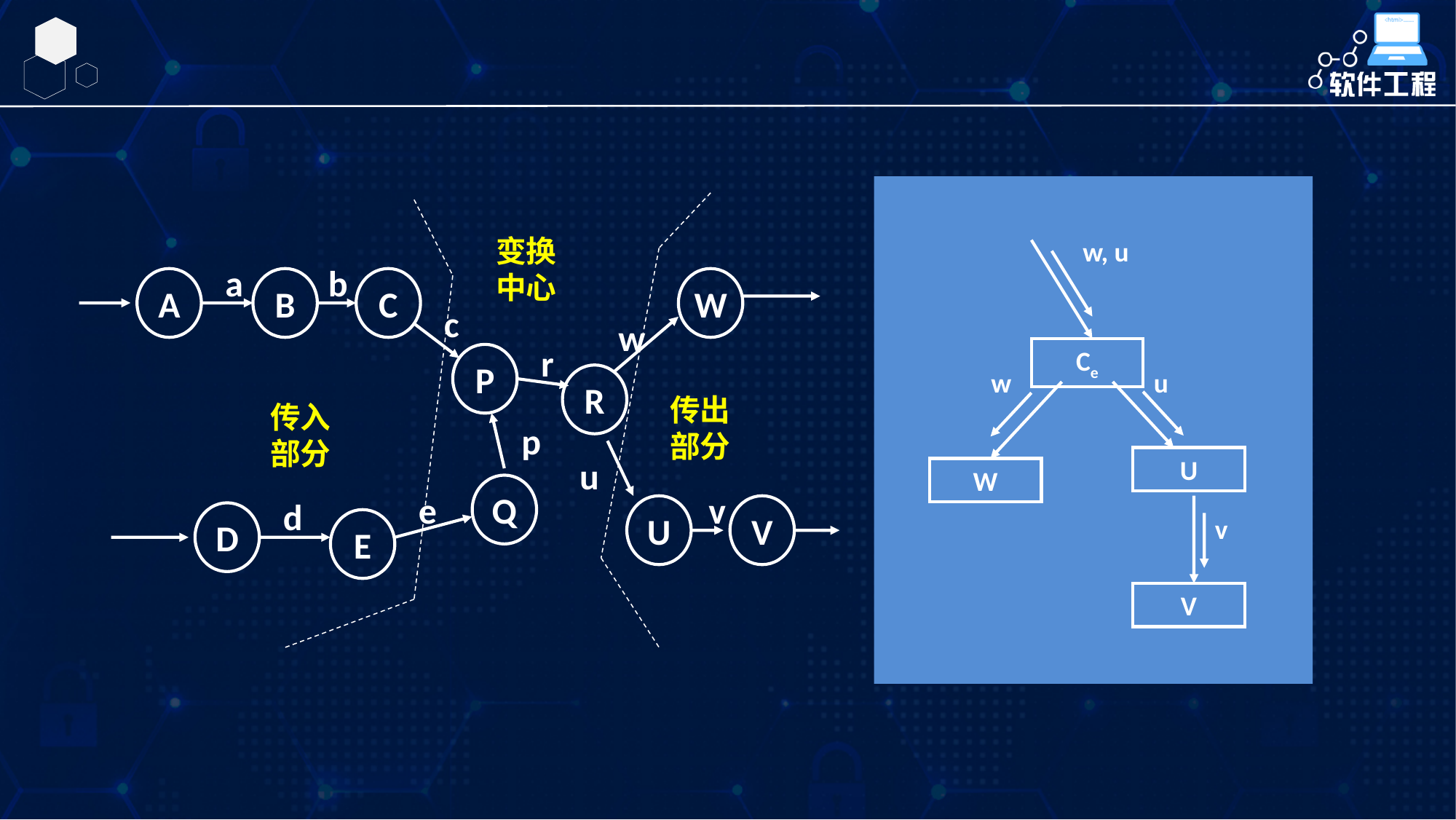

变换中心

a
b
A
B
C
W

c

w

r
P
R

传出部分
传入部分

p

u
Q
e
v
d
U
V
D
E

w, u

Ce
w
u

U
W

v

V